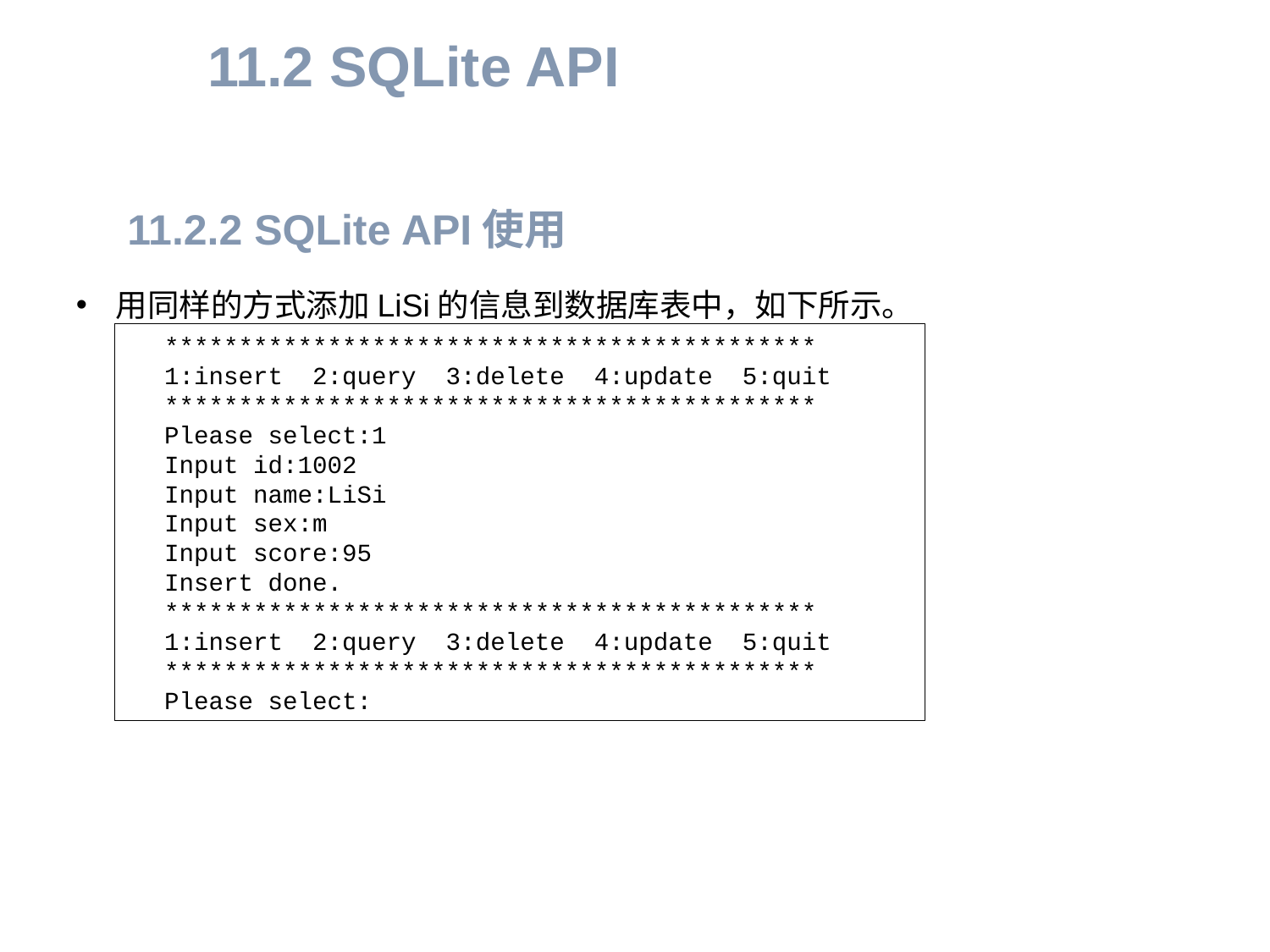

11.2 SQLite API
11.2.2 SQLite API使用
用同样的方式添加LiSi的信息到数据库表中，如下所示。
********************************************
1:insert  2:query  3:delete  4:update  5:quit
********************************************
Please select:1
Input id:1002
Input name:LiSi
Input sex:m
Input score:95
Insert done.
********************************************
1:insert  2:query  3:delete  4:update  5:quit
********************************************
Please select: